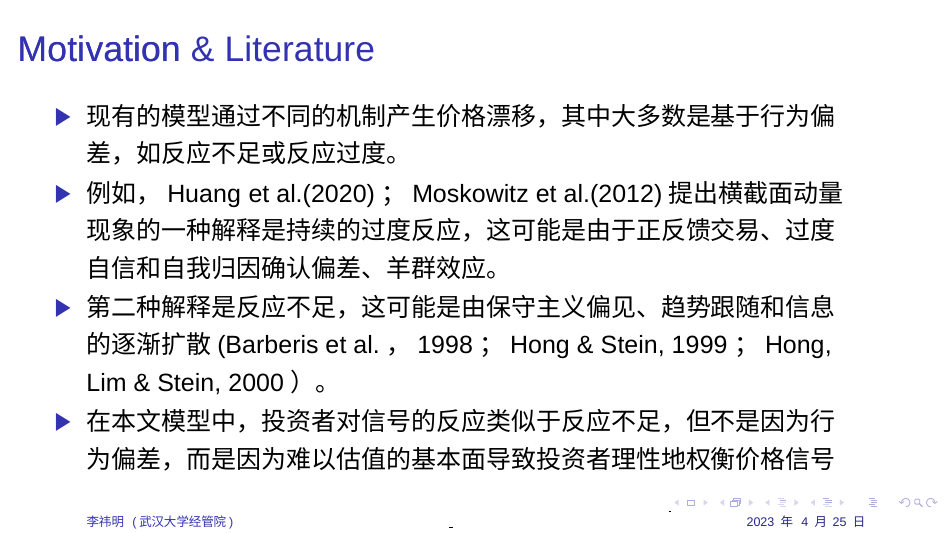

# Motivation
Motivation & Literature
现有的模型通过不同的机制产生价格漂移，其中大多数是基于行为偏差，如反应不足或反应过度。
例如，Huang et al.(2020)；Moskowitz et al.(2012)提出横截面动量现象的一种解释是持续的过度反应，这可能是由于正反馈交易、过度自信和自我归因确认偏差、羊群效应。
第二种解释是反应不足，这可能是由保守主义偏见、趋势跟随和信息的逐渐扩散(Barberis et al.，1998；Hong & Stein, 1999；Hong, Lim & Stein, 2000）。
在本文模型中，投资者对信号的反应类似于反应不足，但不是因为行为偏差，而是因为难以估值的基本面导致投资者理性地权衡价格信号

2023 年  4 月 25 日	4 / 63
李祎明  (武汉大学经管院)